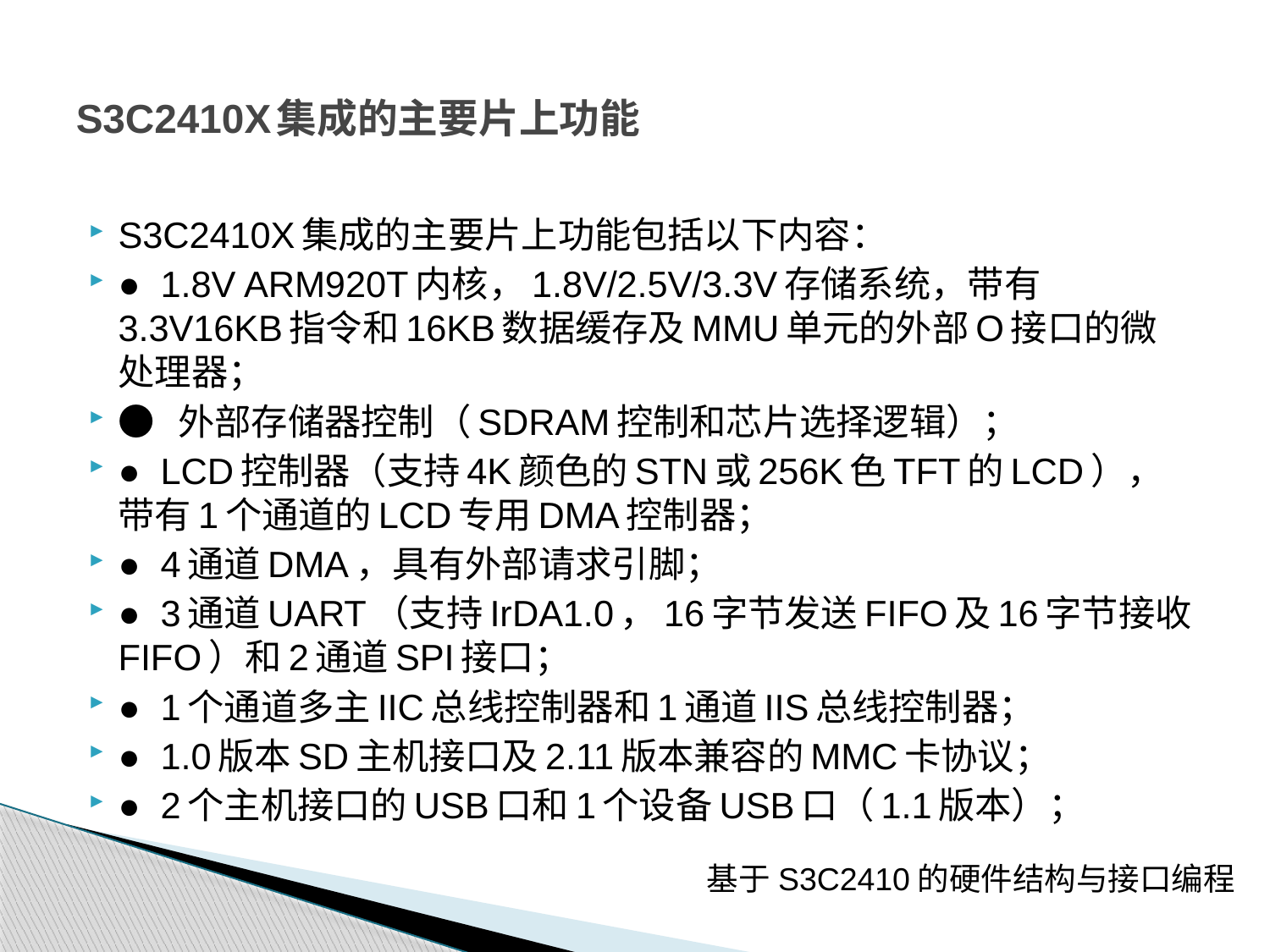

# S3C2410X集成的主要片上功能
S3C2410X集成的主要片上功能包括以下内容：
●  1.8V ARM920T内核，1.8V/2.5V/3.3V存储系统，带有3.3V16KB指令和16KB数据缓存及MMU单元的外部O接口的微处理器；
●  外部存储器控制（SDRAM控制和芯片选择逻辑）；
●  LCD控制器（支持4K颜色的STN或256K色TFT的LCD），带有1个通道的LCD专用DMA控制器；
●  4通道DMA，具有外部请求引脚；
●  3通道UART（支持IrDA1.0，16字节发送FIFO及16字节接收FIFO）和2通道SPI接口；
●  1个通道多主IIC总线控制器和1通道IIS总线控制器；
●  1.0版本SD主机接口及2.11版本兼容的MMC卡协议；
●  2个主机接口的USB口和1个设备USB口（1.1版本）；

基于S3C2410的硬件结构与接口编程